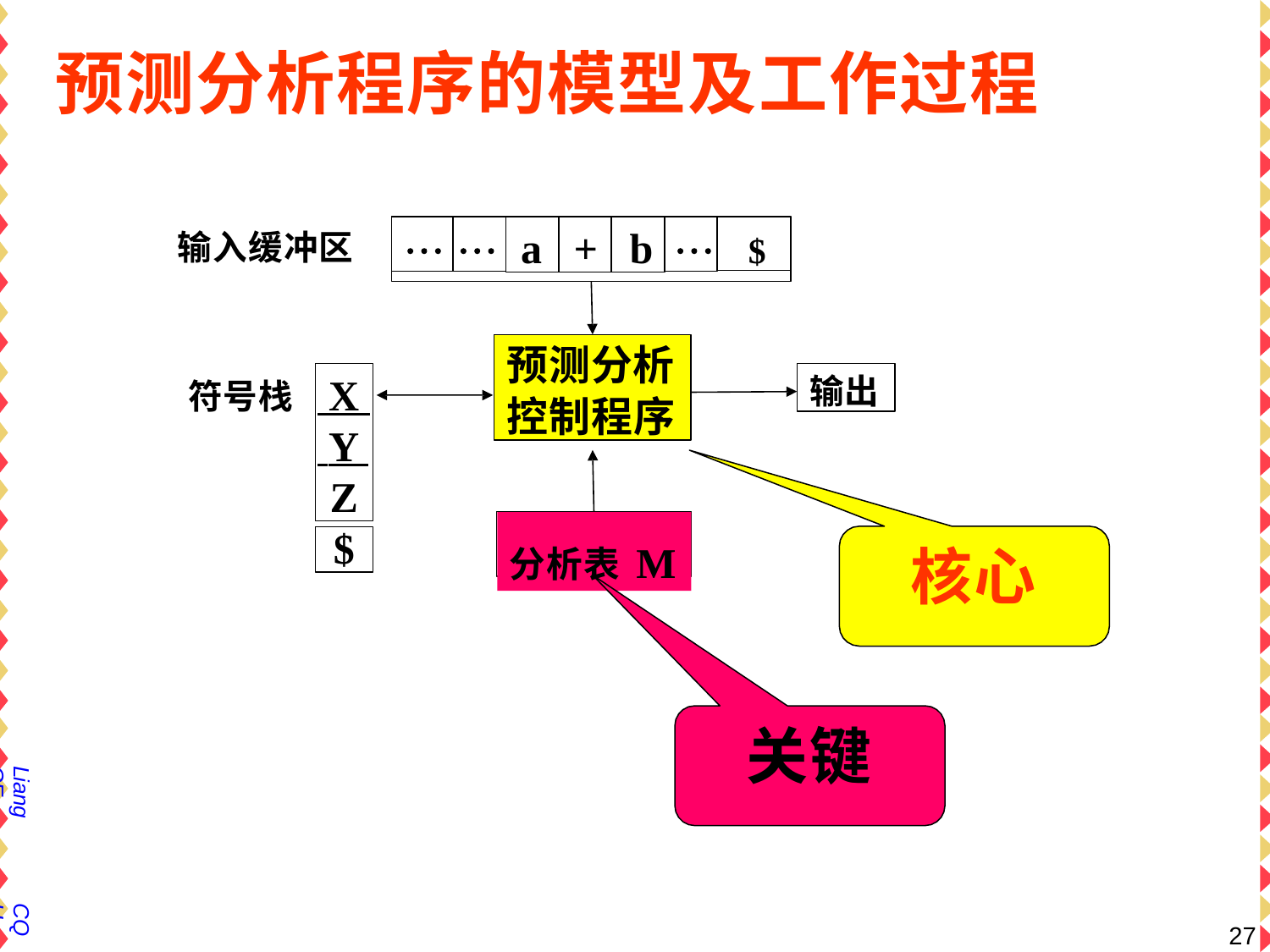

# 预测分析程序的模型及工作过程

…
…
a
+
b
…
$
输入缓冲区

预测分析 控制程序
 X
 Y  Z
输出
符号栈

分析表M
$
核心

关键
Liang GE
CQU
27